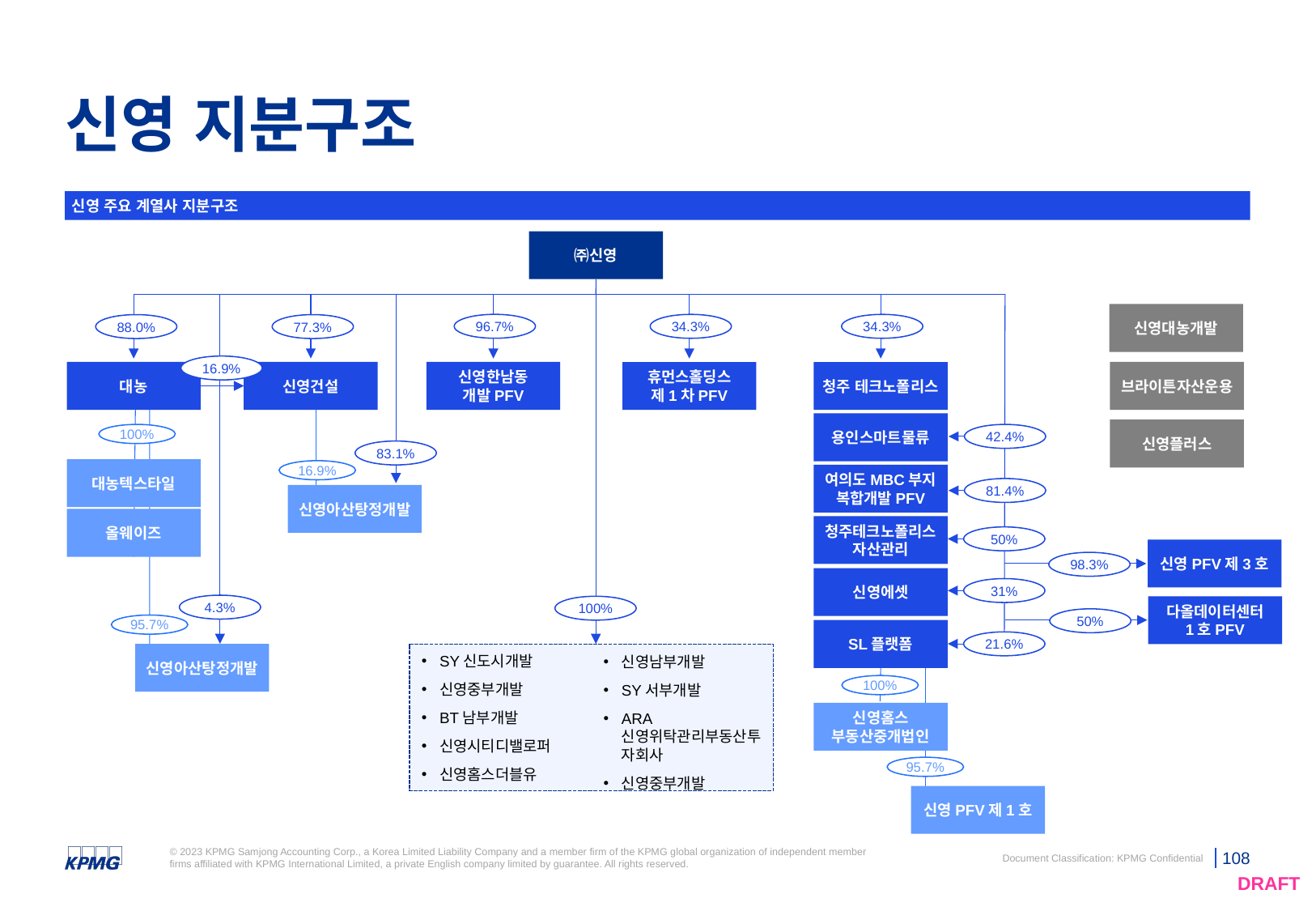

# 신영 지분구조
신영 주요 계열사 지분구조
㈜신영
신영대농개발
96.7%
34.3%
34.3%
88.0%
77.3%
16.9%
대농
브라이튼자산운용
신영건설
신영한남동
개발PFV
휴먼스홀딩스
제1차PFV
청주 테크노폴리스
용인스마트물류
신영플러스
100%
42.4%
83.1%
대농텍스타일
16.9%
여의도MBC부지
복합개발PFV
81.4%
신영아산탕정개발
올웨이즈
청주테크노폴리스
자산관리
50%
신영PFV제3호
98.3%
신영에셋
31%
4.3%
100%
다올데이터센터
1호PFV
50%
95.7%
SL플랫폼
21.6%
신영아산탕정개발

SY신도시개발
신영중부개발
BT남부개발
신영시티디밸로퍼
신영홈스더블유
신영남부개발
SY서부개발
ARA신영위탁관리부동산투자회사
신영중부개발
100%
신영홈스
부동산중개법인
95.7%
신영PFV제1호